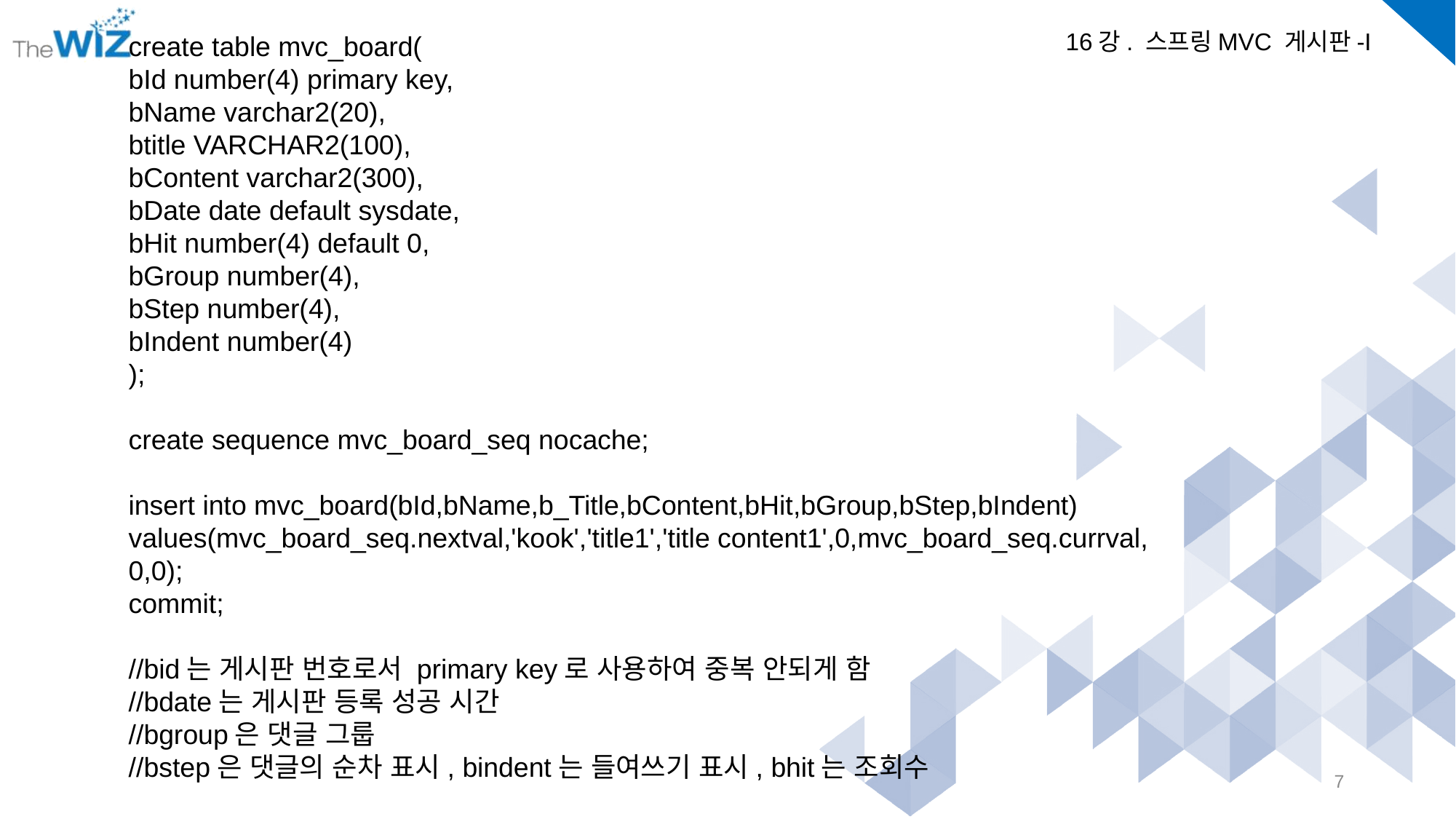

create table mvc_board(
bId number(4) primary key,
bName varchar2(20),
btitle VARCHAR2(100),
bContent varchar2(300),
bDate date default sysdate,
bHit number(4) default 0,
bGroup number(4),
bStep number(4),
bIndent number(4)
);

create sequence mvc_board_seq nocache;

insert into mvc_board(bId,bName,b_Title,bContent,bHit,bGroup,bStep,bIndent)
values(mvc_board_seq.nextval,'kook','title1','title content1',0,mvc_board_seq.currval,
0,0);
commit;

//bid는 게시판 번호로서 primary key로 사용하여 중복 안되게 함
//bdate는 게시판 등록 성공 시간
//bgroup은 댓글 그룹
//bstep은 댓글의 순차 표시, bindent는 들여쓰기 표시, bhit는 조회수
7